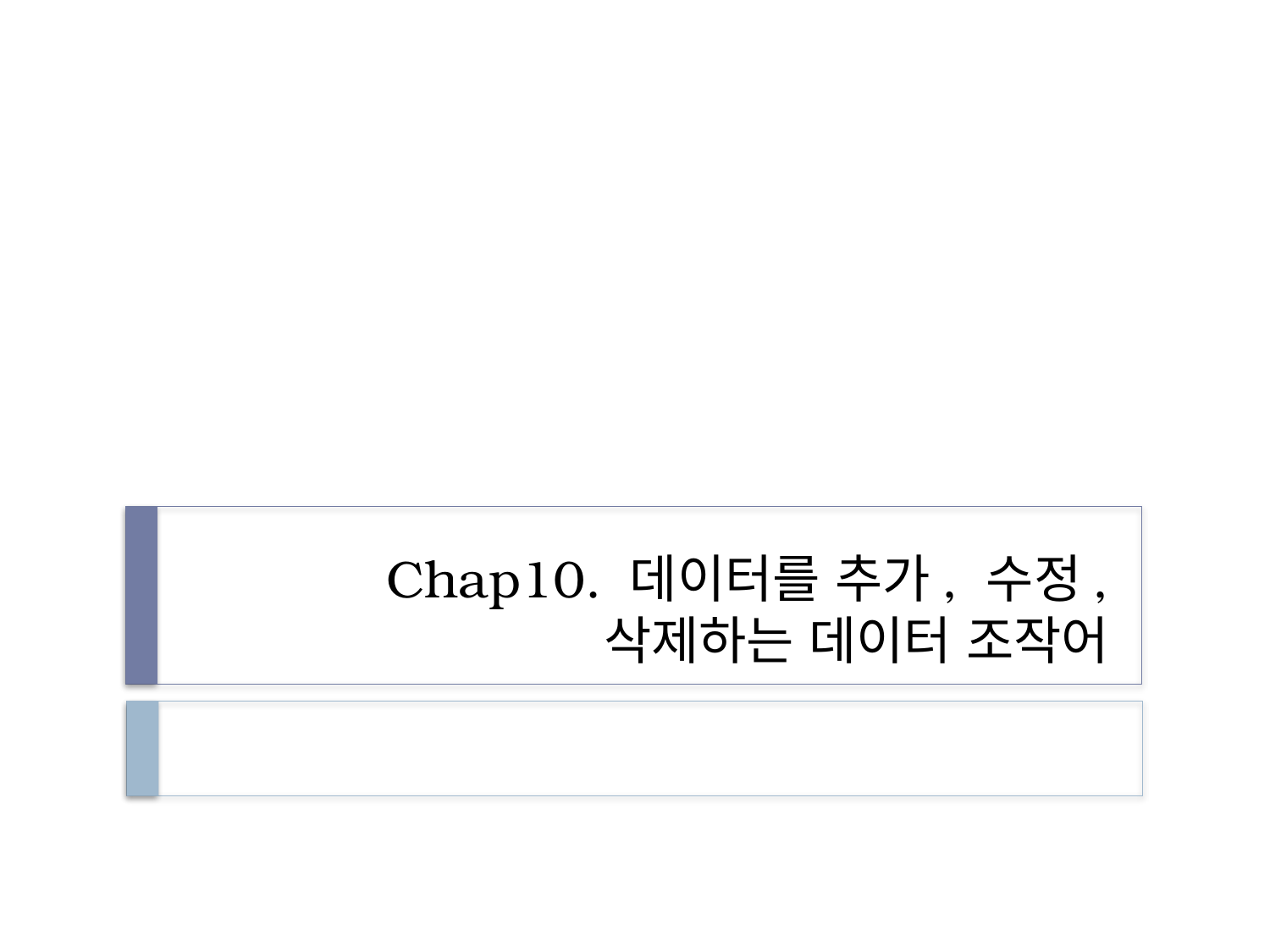

# Chap10. 데이터를 추가, 수정, 삭제하는 데이터 조작어